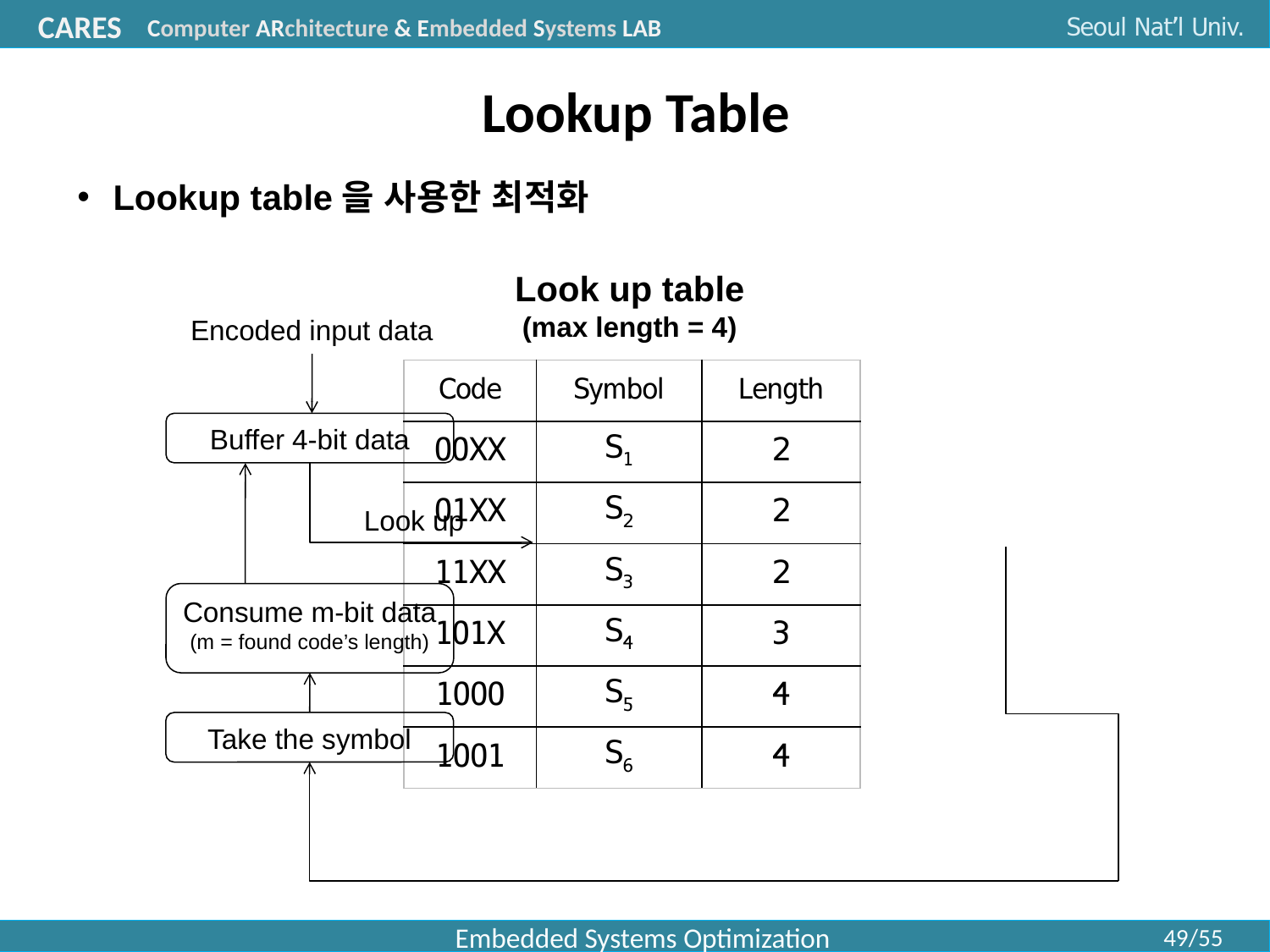

# Lookup Table
Lookup table을 사용한 최적화
Look up table
(max length = 4)
Encoded input data
| Code | Symbol | Length |
| --- | --- | --- |
| 00XX | S1 | 2 |
| 01XX | S2 | 2 |
| 11XX | S3 | 2 |
| 101X | S4 | 3 |
| 1000 | S5 | 4 |
| 1001 | S6 | 4 |
Buffer 4-bit data
Look up
Consume m-bit data
(m = found code’s length)
Take the symbol
Embedded Systems Optimization
49/55